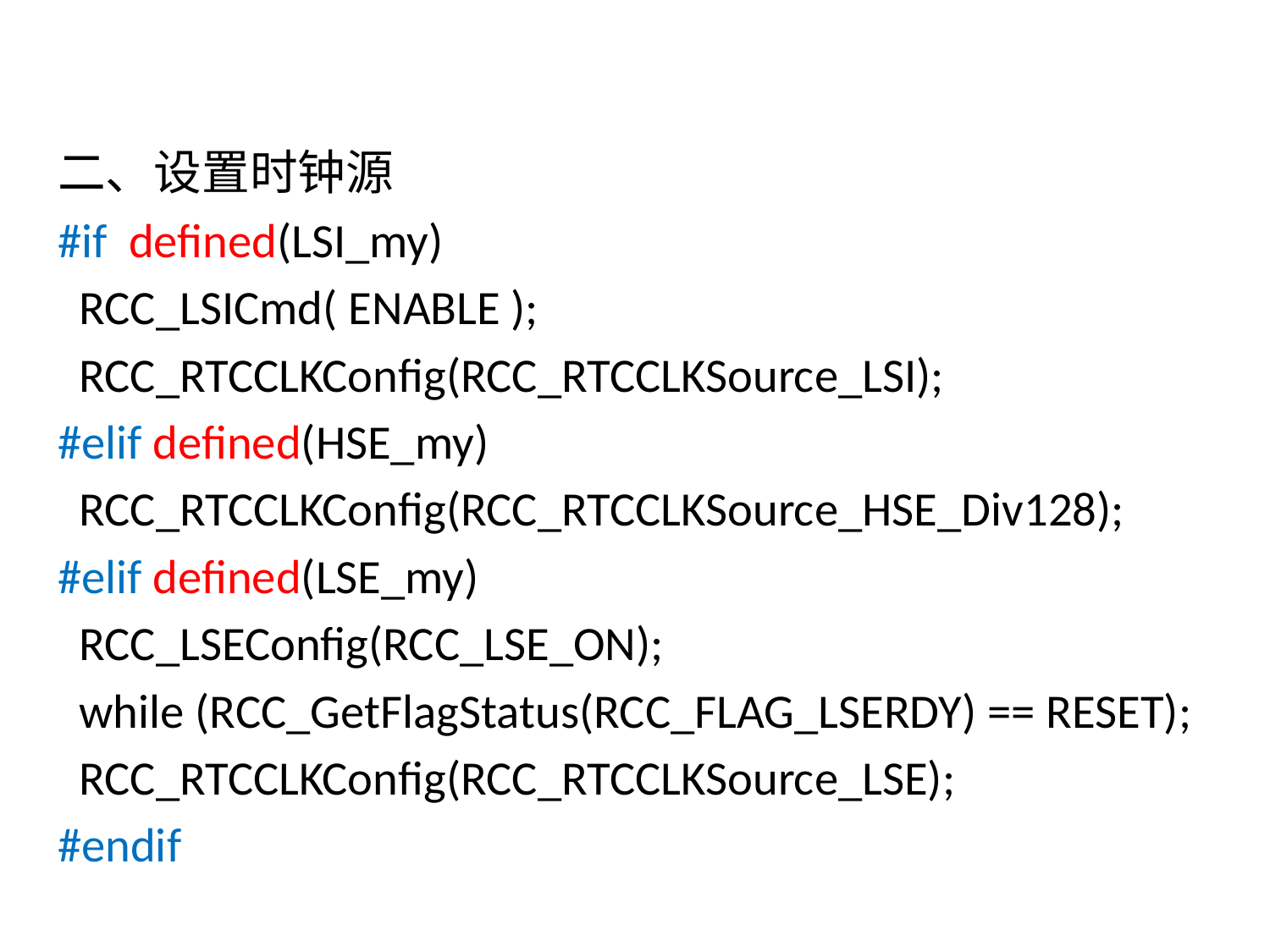

二、设置时钟源
#if  defined(LSI_my)
  RCC_LSICmd( ENABLE );
  RCC_RTCCLKConfig(RCC_RTCCLKSource_LSI);
#elif defined(HSE_my)
  RCC_RTCCLKConfig(RCC_RTCCLKSource_HSE_Div128);
#elif defined(LSE_my)
  RCC_LSEConfig(RCC_LSE_ON);
  while (RCC_GetFlagStatus(RCC_FLAG_LSERDY) == RESET);
  RCC_RTCCLKConfig(RCC_RTCCLKSource_LSE);
#endif